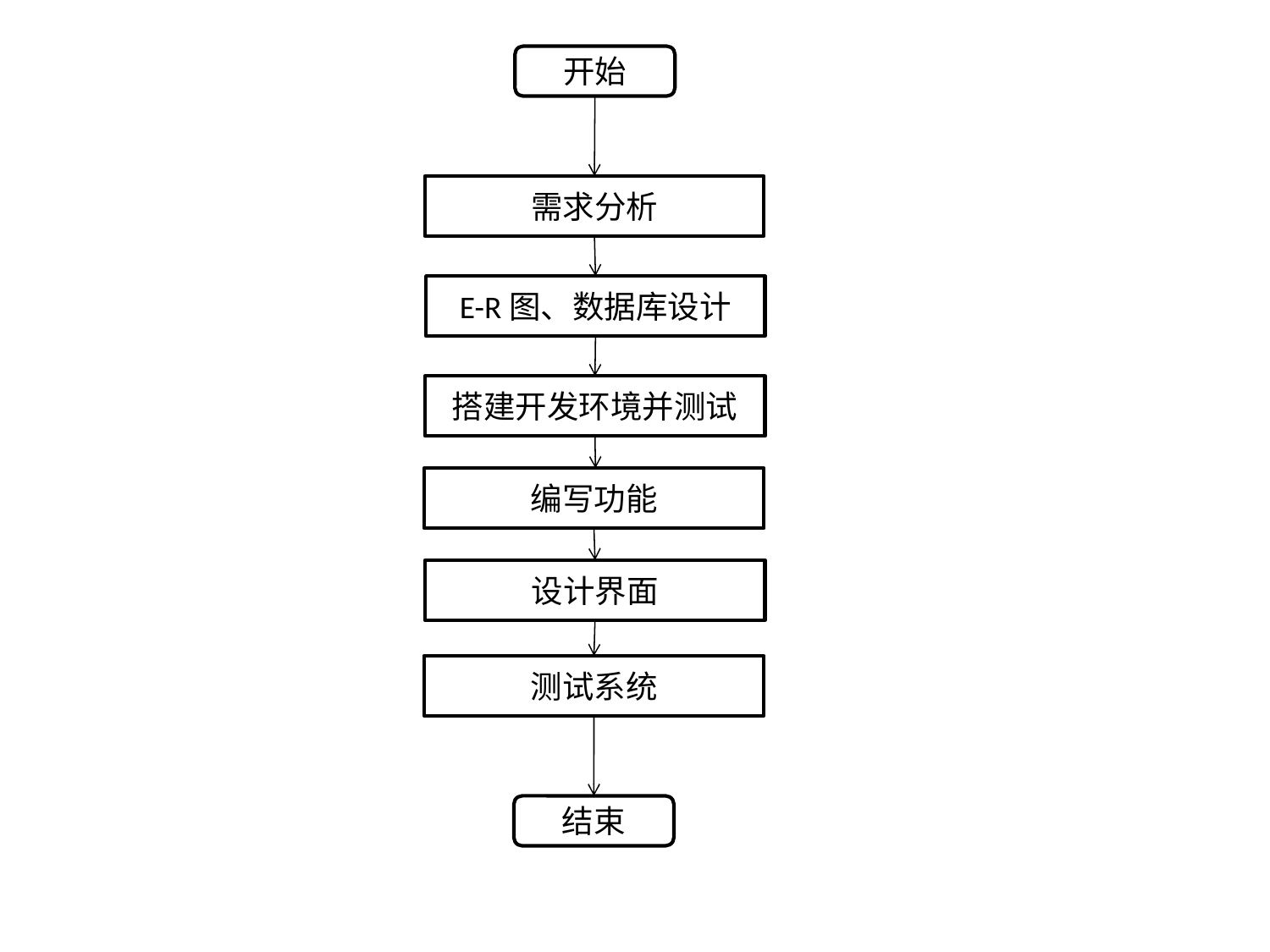

开始
需求分析
E-R图、数据库设计
搭建开发环境并测试
编写功能
设计界面
测试系统
结束